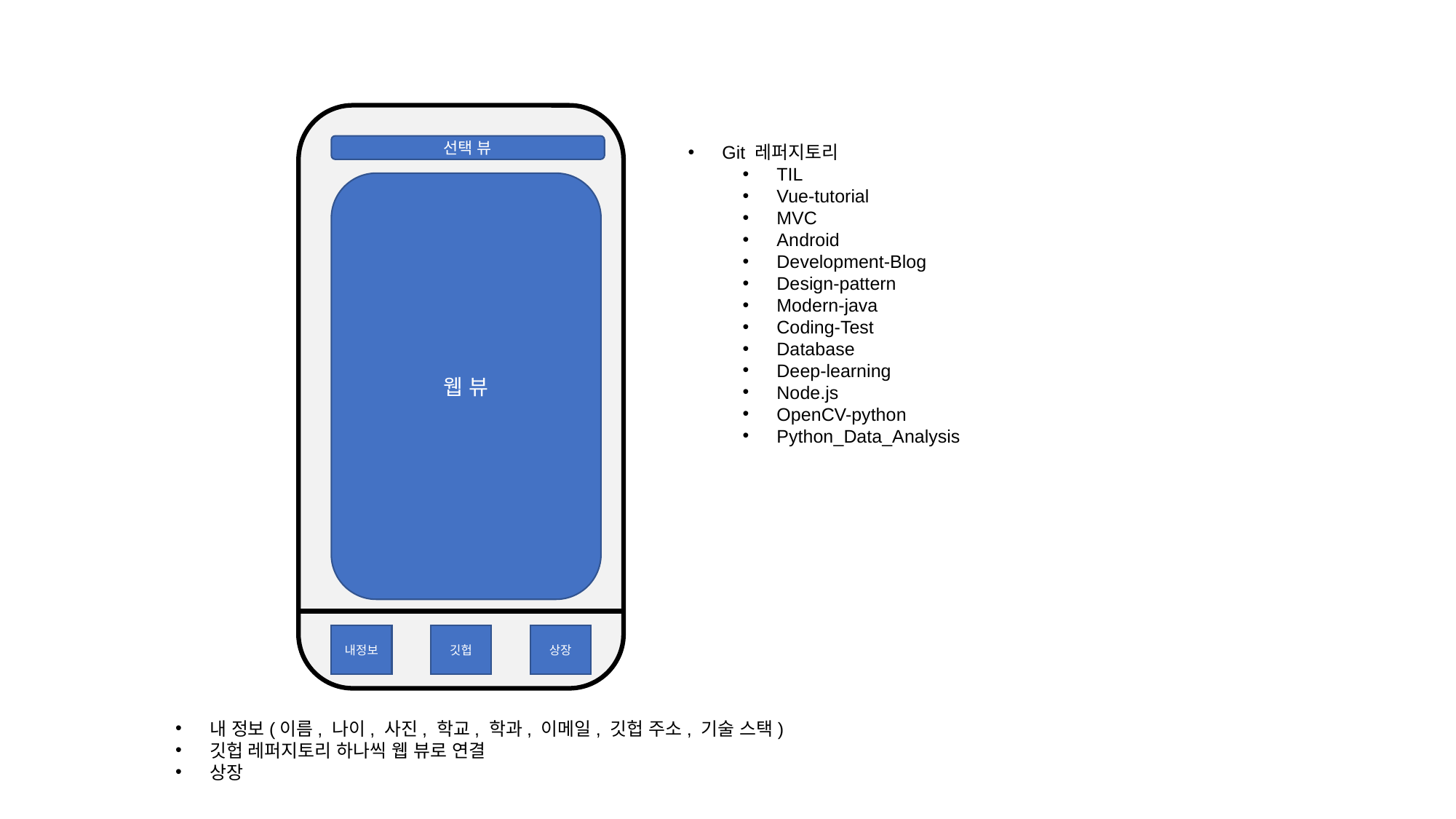

선택 뷰
웹 뷰
내정보
깃헙
상장
Git 레퍼지토리
TIL
Vue-tutorial
MVC
Android
Development-Blog
Design-pattern
Modern-java
Coding-Test
Database
Deep-learning
Node.js
OpenCV-python
Python_Data_Analysis
내 정보(이름, 나이, 사진, 학교, 학과, 이메일, 깃헙 주소, 기술 스택)
깃헙 레퍼지토리 하나씩 웹 뷰로 연결
상장